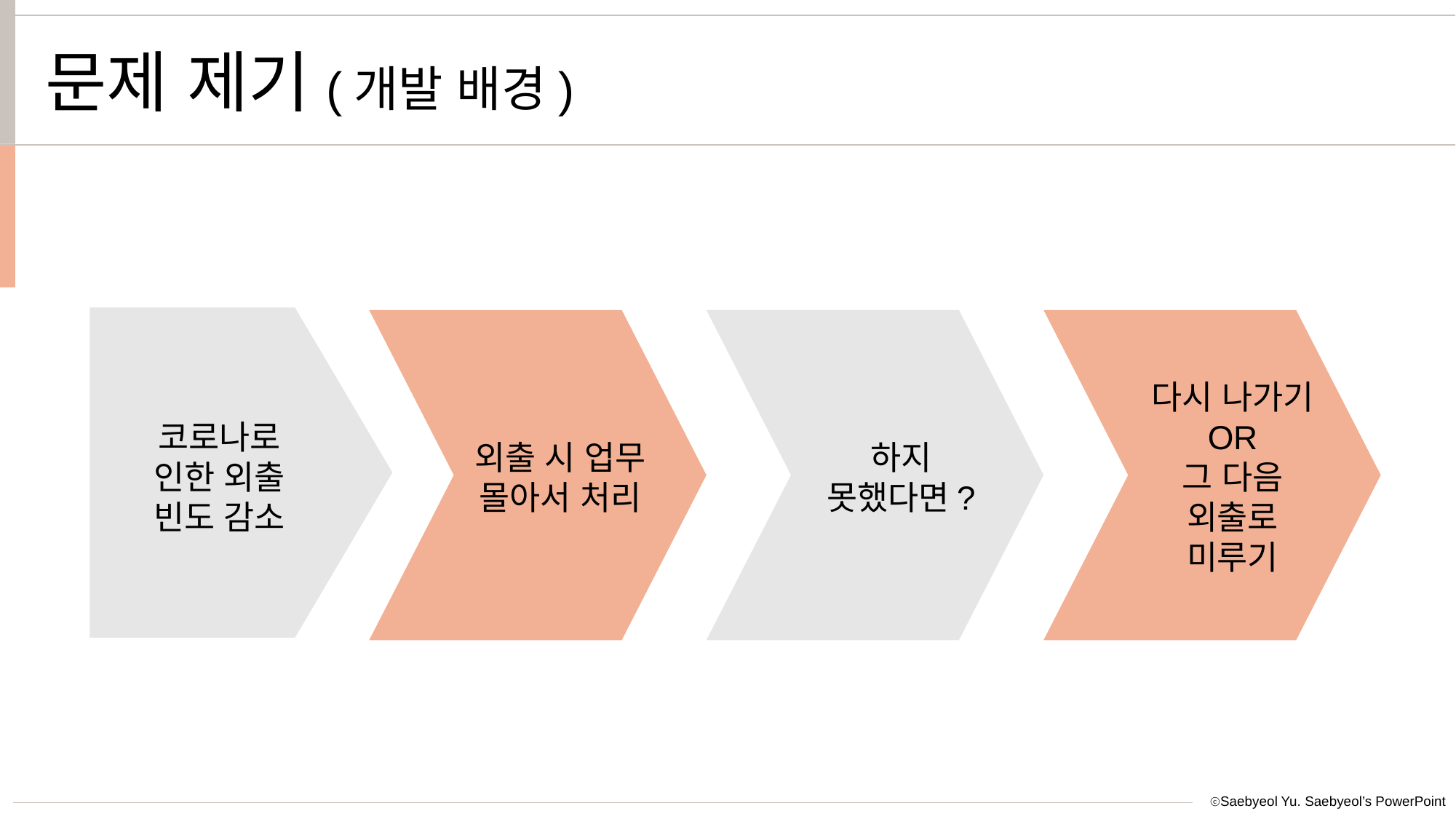

문제 제기(개발 배경)

다시 나가기
OR
그 다음 외출로 미루기
코로나로 인한 외출 빈도 감소
외출 시 업무 몰아서 처리
하지 못했다면?